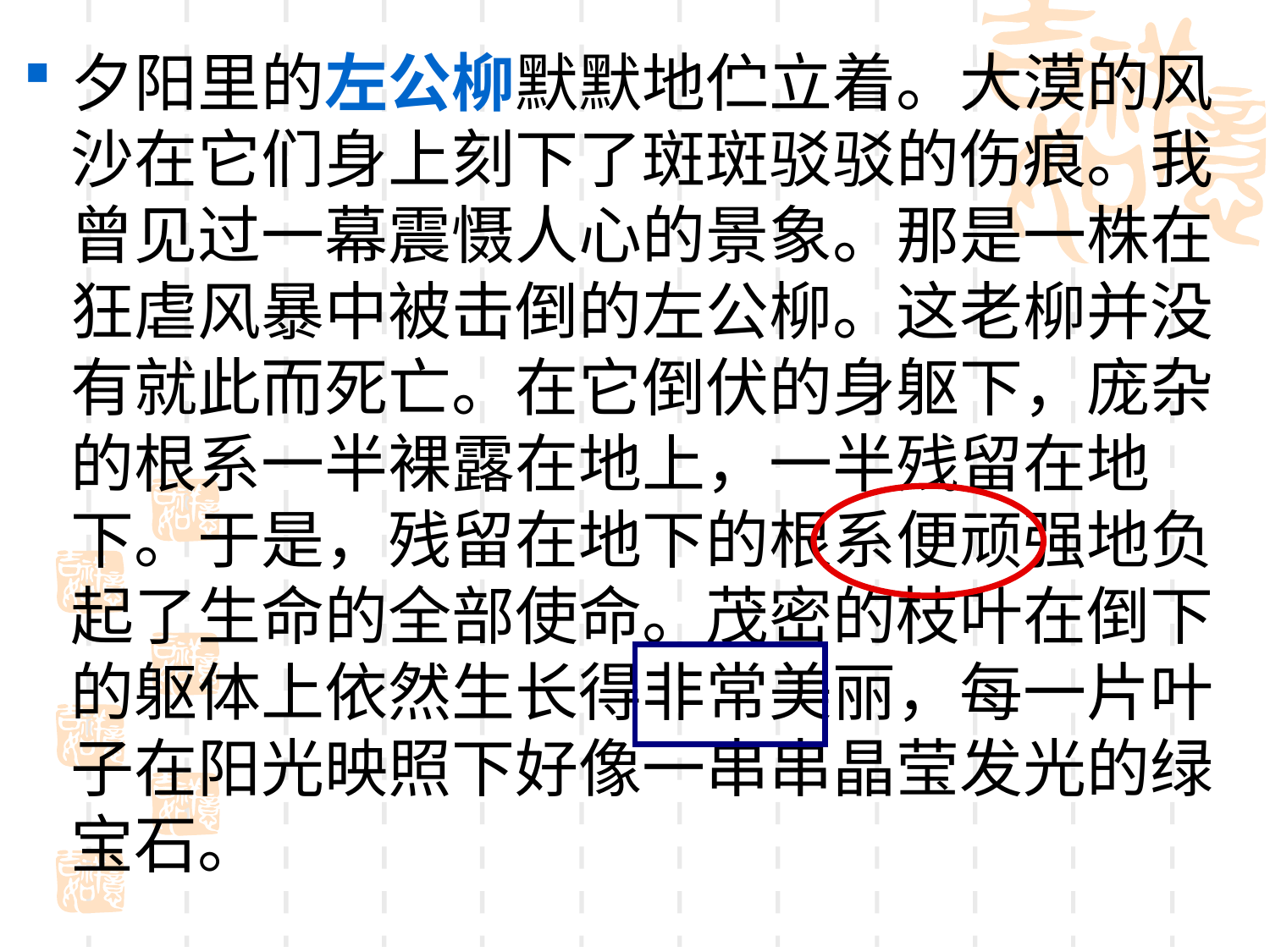

夕阳里的左公柳默默地伫立着。大漠的风沙在它们身上刻下了斑斑驳驳的伤痕。我曾见过一幕震慑人心的景象。那是一株在狂虐风暴中被击倒的左公柳。这老柳并没有就此而死亡。在它倒伏的身躯下，庞杂的根系一半裸露在地上，一半残留在地下。于是，残留在地下的根系便顽强地负起了生命的全部使命。茂密的枝叶在倒下的躯体上依然生长得非常美丽，每一片叶子在阳光映照下好像一串串晶莹发光的绿宝石。